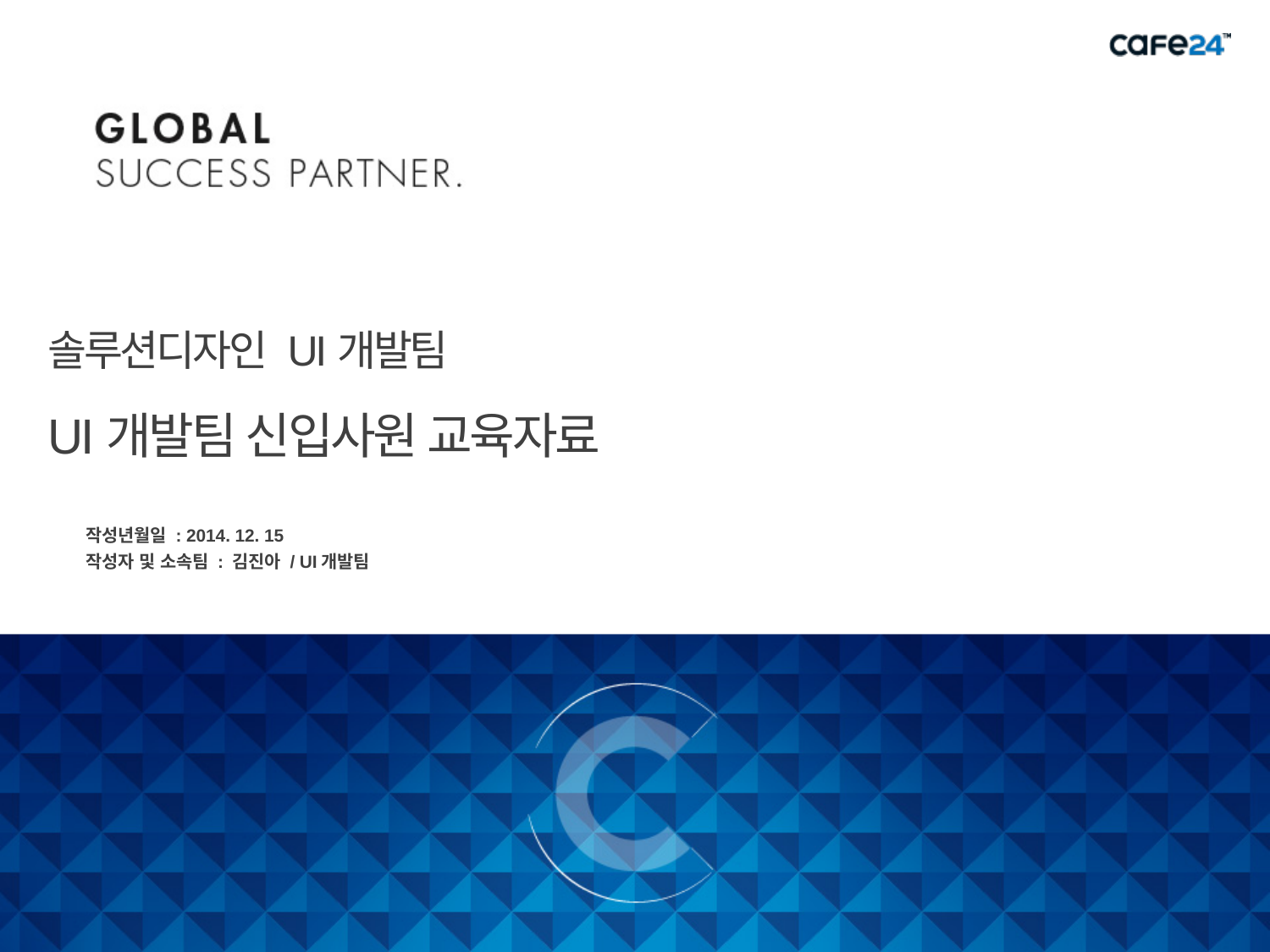

솔루션디자인 UI개발팀
UI개발팀 신입사원 교육자료
작성년월일 : 2014. 12. 15
작성자 및 소속팀 : 김진아 / UI개발팀